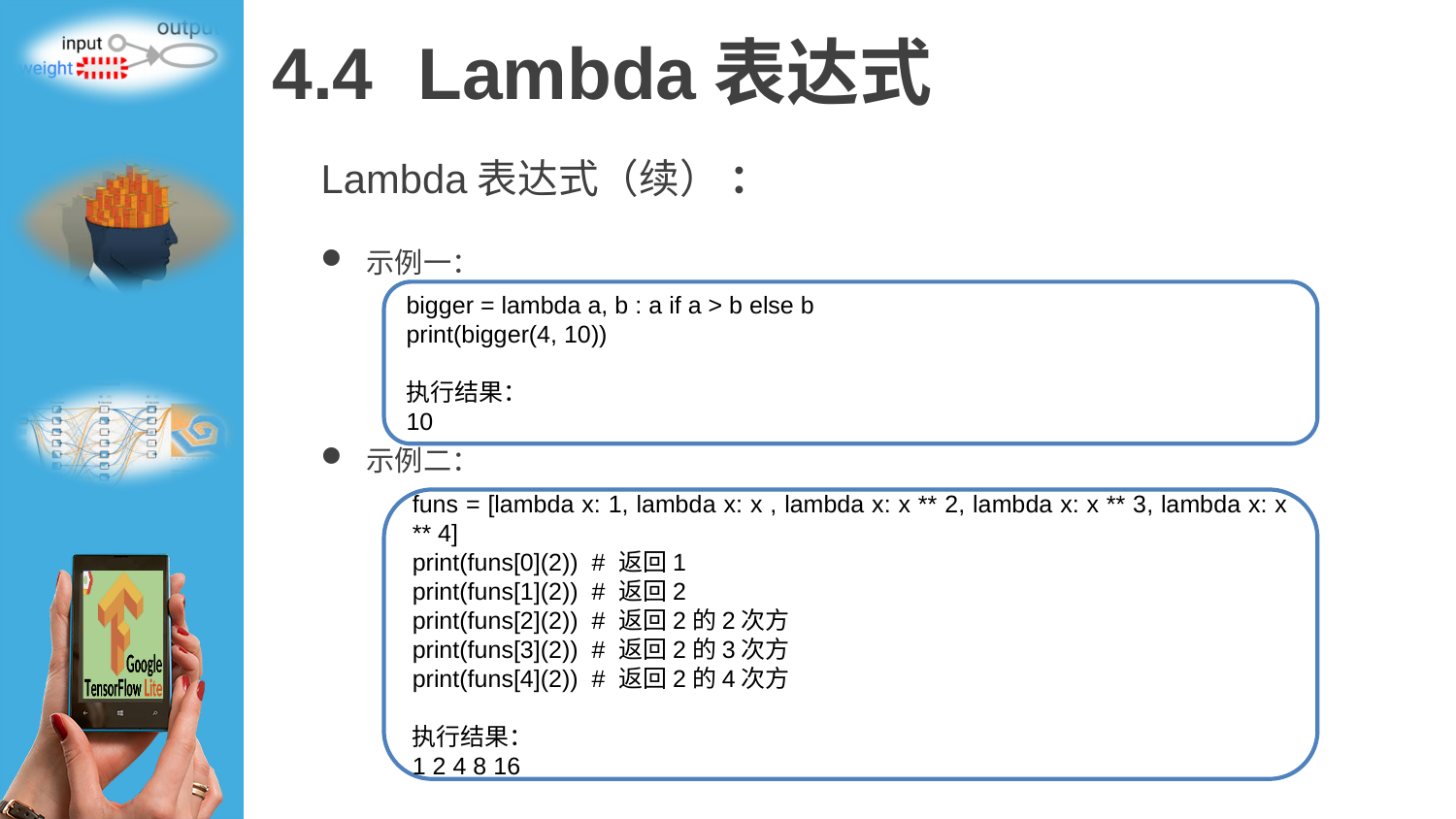

# 4.4 	Lambda表达式
Lambda表达式（续） ：
示例一：

示例二：

bigger = lambda a, b : a if a > b else b
print(bigger(4, 10))

执行结果：
10
funs = [lambda x: 1, lambda x: x , lambda x: x ** 2, lambda x: x ** 3, lambda x: x ** 4]
print(funs[0](2))  # 返回1
print(funs[1](2))  # 返回2
print(funs[2](2))  # 返回2的2次方
print(funs[3](2))  # 返回2的3次方
print(funs[4](2))  # 返回2的4次方

执行结果：
1 2 4 8 16